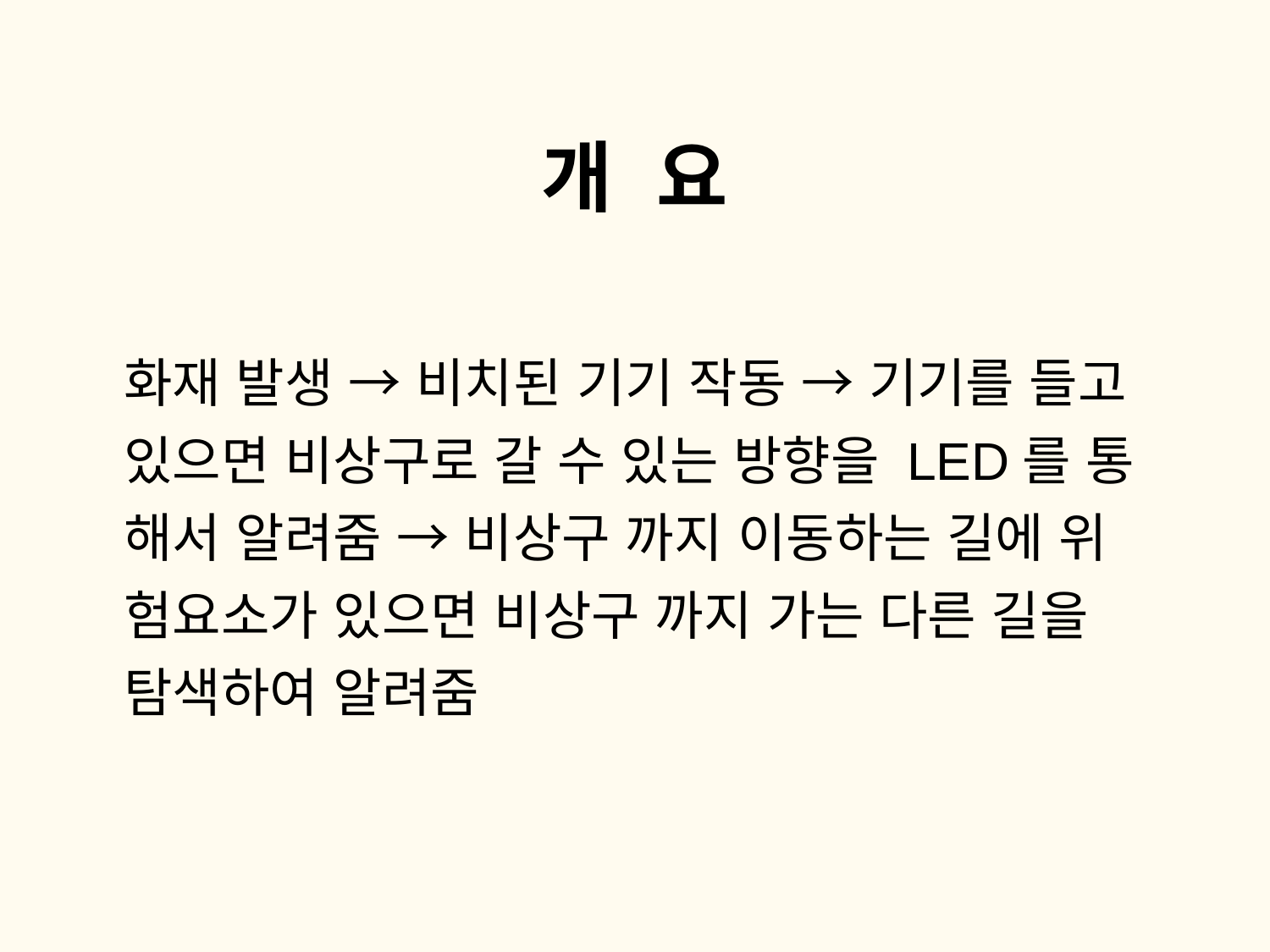

# 개  요
화재 발생 → 비치된 기기 작동 → 기기를 들고
있으면 비상구로 갈 수 있는 방향을 LED를 통
해서 알려줌 → 비상구 까지 이동하는 길에 위
험요소가 있으면 비상구 까지 가는 다른 길을
탐색하여 알려줌